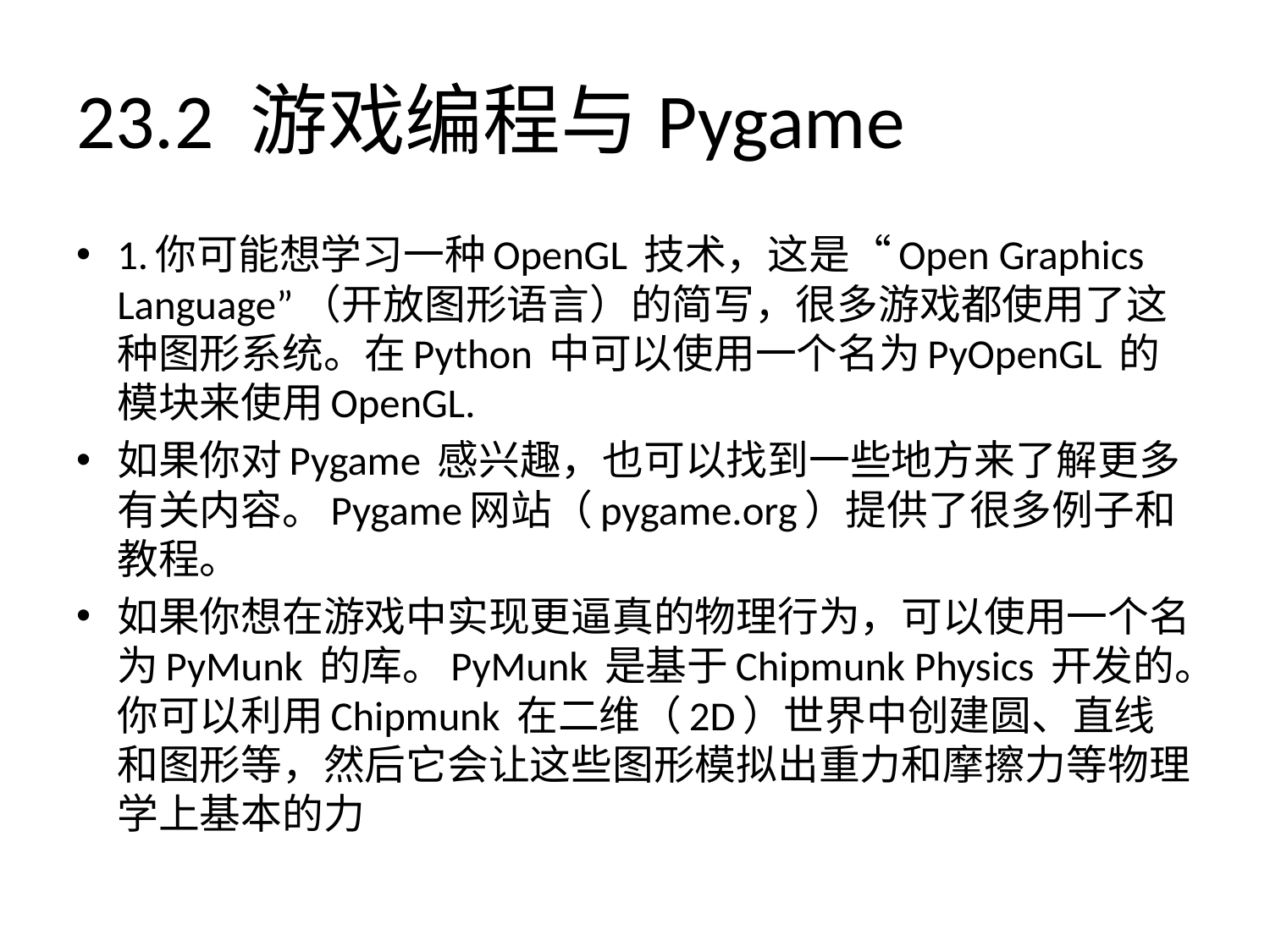

# 23.2 游戏编程与Pygame
1.你可能想学习一种OpenGL 技术，这是“Open Graphics Language”（开放图形语言）的简写，很多游戏都使用了这种图形系统。在Python 中可以使用一个名为PyOpenGL 的模块来使用OpenGL.
如果你对Pygame 感兴趣，也可以找到一些地方来了解更多有关内容。Pygame网站（pygame.org）提供了很多例子和教程。
如果你想在游戏中实现更逼真的物理行为，可以使用一个名为PyMunk 的库。PyMunk 是基于Chipmunk Physics 开发的。你可以利用Chipmunk 在二维（2D）世界中创建圆、直线和图形等，然后它会让这些图形模拟出重力和摩擦力等物理学上基本的力